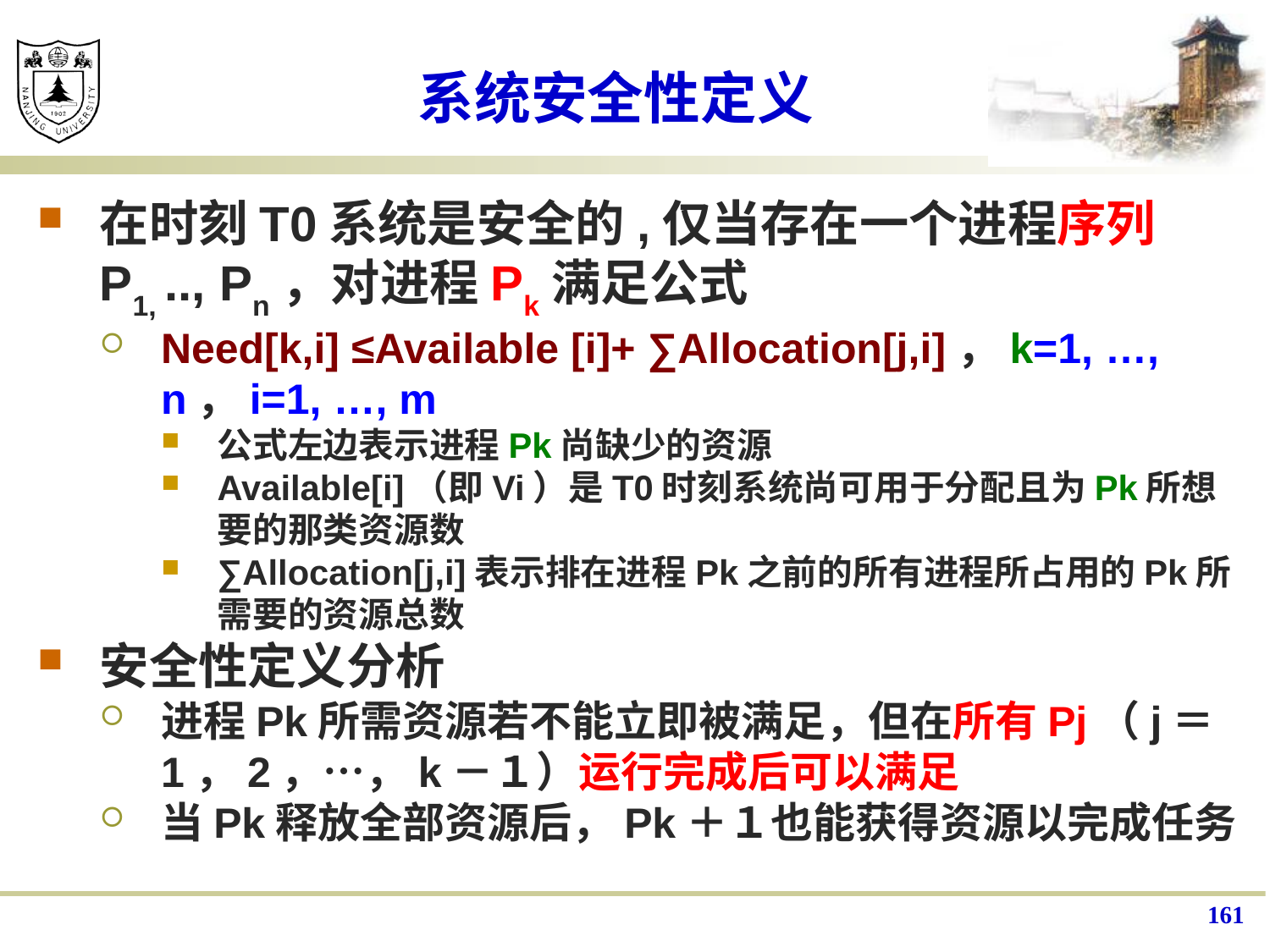

# 系统安全性定义
在时刻T0系统是安全的,仅当存在一个进程序列P1, .., Pn，对进程Pk满足公式
Need[k,i] ≤Available [i]+ ∑Allocation[j,i]，k=1, …, n，i=1, …, m
公式左边表示进程Pk尚缺少的资源
Available[i]（即Vi）是T0时刻系统尚可用于分配且为Pk所想要的那类资源数
∑Allocation[j,i]表示排在进程Pk之前的所有进程所占用的Pk所需要的资源总数
安全性定义分析
进程Pk所需资源若不能立即被满足，但在所有Pj（j＝1，2，…，k－１）运行完成后可以满足
当Pk释放全部资源后，Pk＋１也能获得资源以完成任务
161